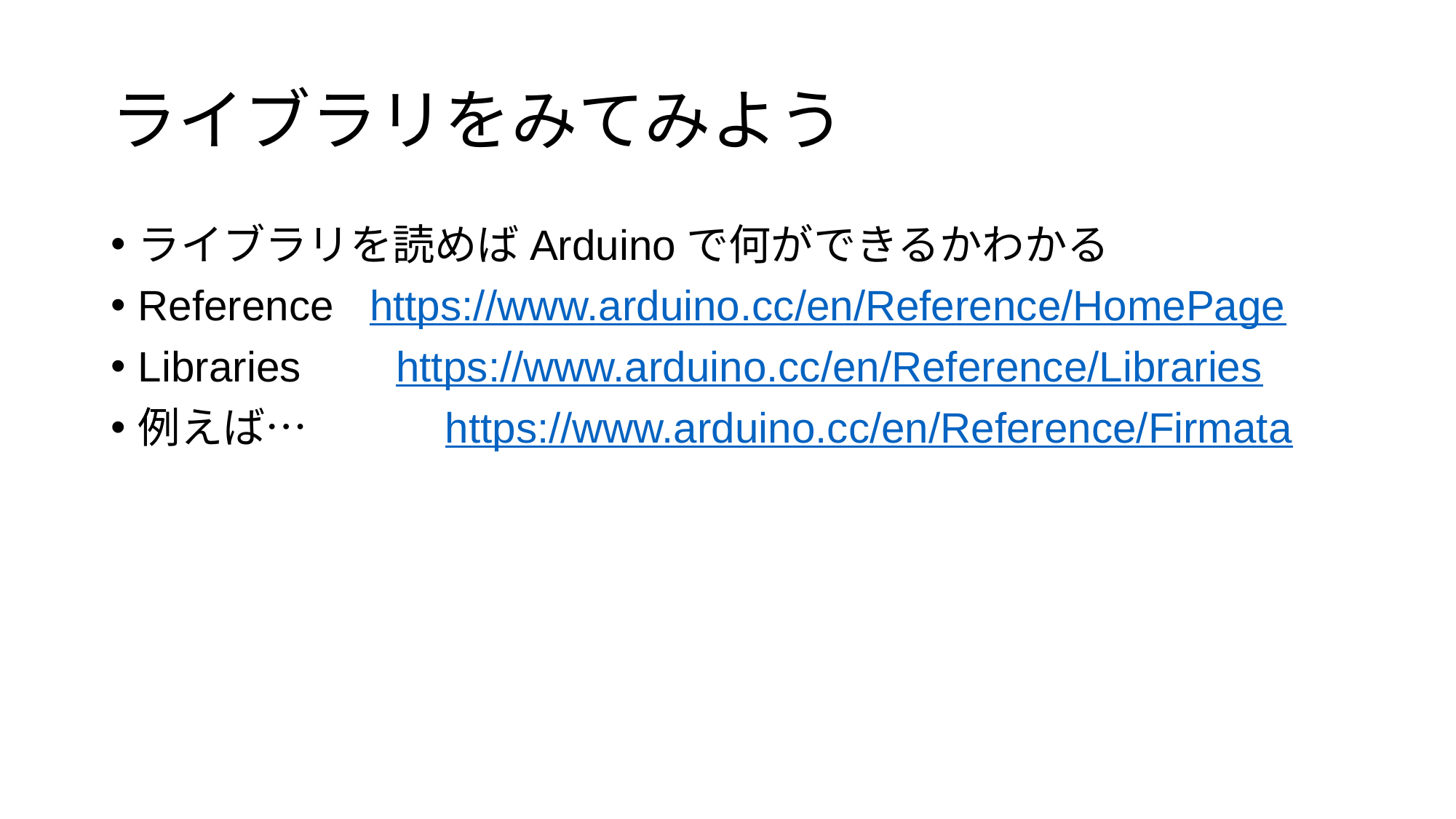

# ライブラリをみてみよう
ライブラリを読めばArduinoで何ができるかわかる
Reference   https://www.arduino.cc/en/Reference/HomePage
Libraries        https://www.arduino.cc/en/Reference/Libraries
例えば…　　　https://www.arduino.cc/en/Reference/Firmata